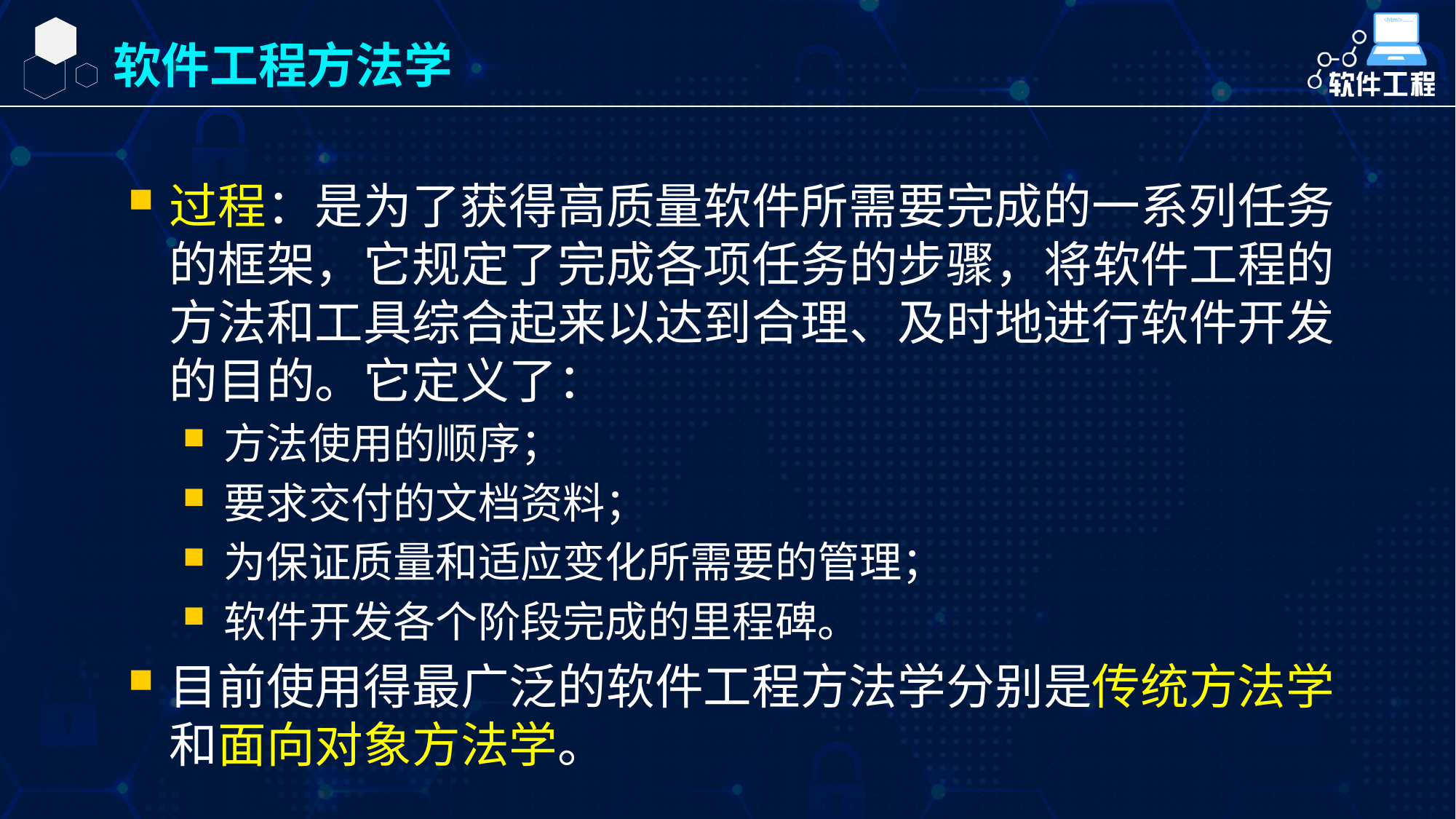

软件工程方法学

过程：是为了获得高质量软件所需要完成的一系列任务的框架，它规定了完成各项任务的步骤，将软件工程的方法和工具综合起来以达到合理、及时地进行软件开发的目的。它定义了：
方法使用的顺序；
要求交付的文档资料；
为保证质量和适应变化所需要的管理；
软件开发各个阶段完成的里程碑。
目前使用得最广泛的软件工程方法学分别是传统方法学和面向对象方法学。